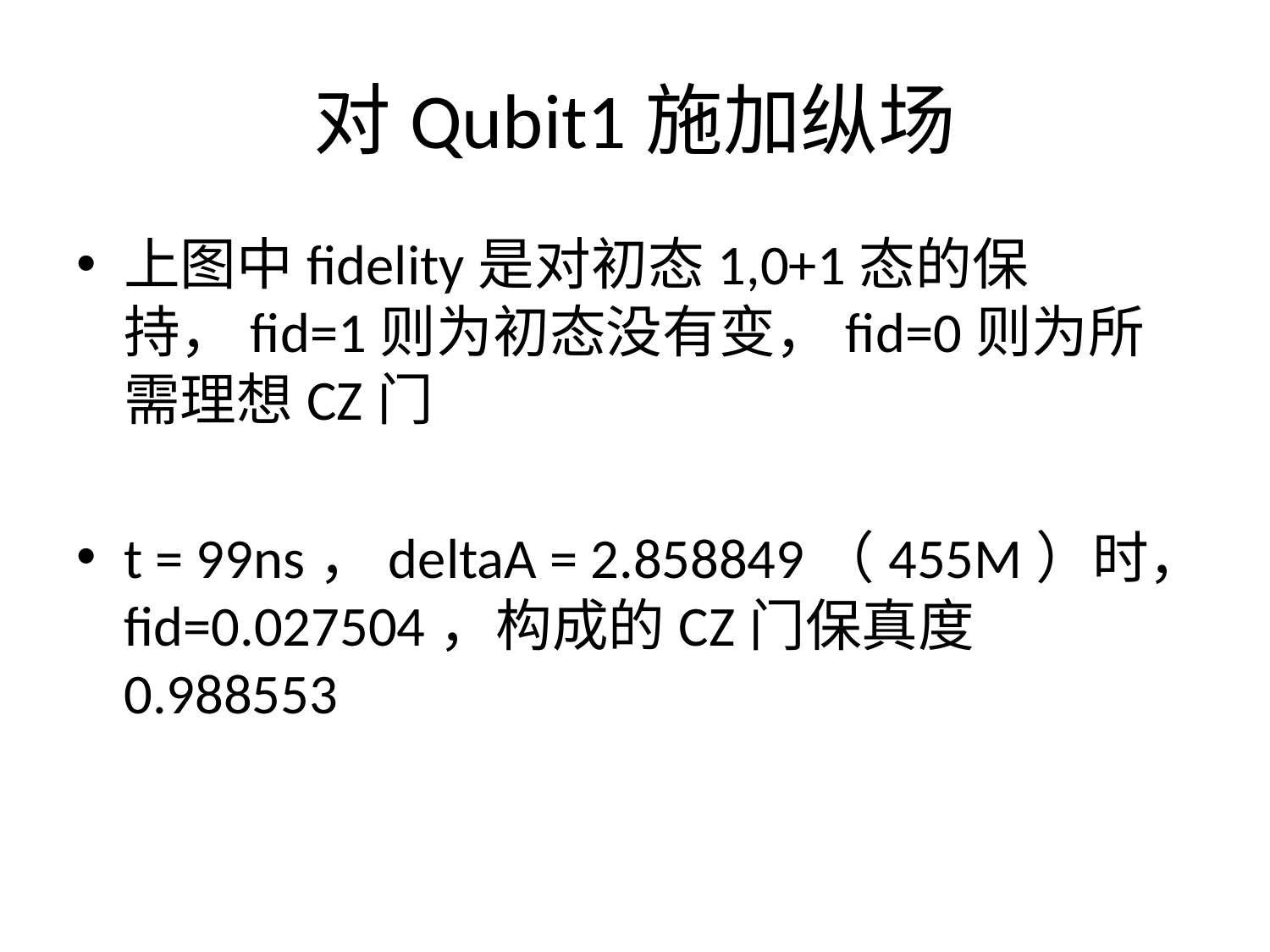

# 对Qubit1施加纵场
上图中fidelity是对初态1,0+1态的保持，fid=1则为初态没有变，fid=0则为所需理想CZ门

t = 99ns，deltaA = 2.858849（455M）时，fid=0.027504，构成的CZ门保真度0.988553